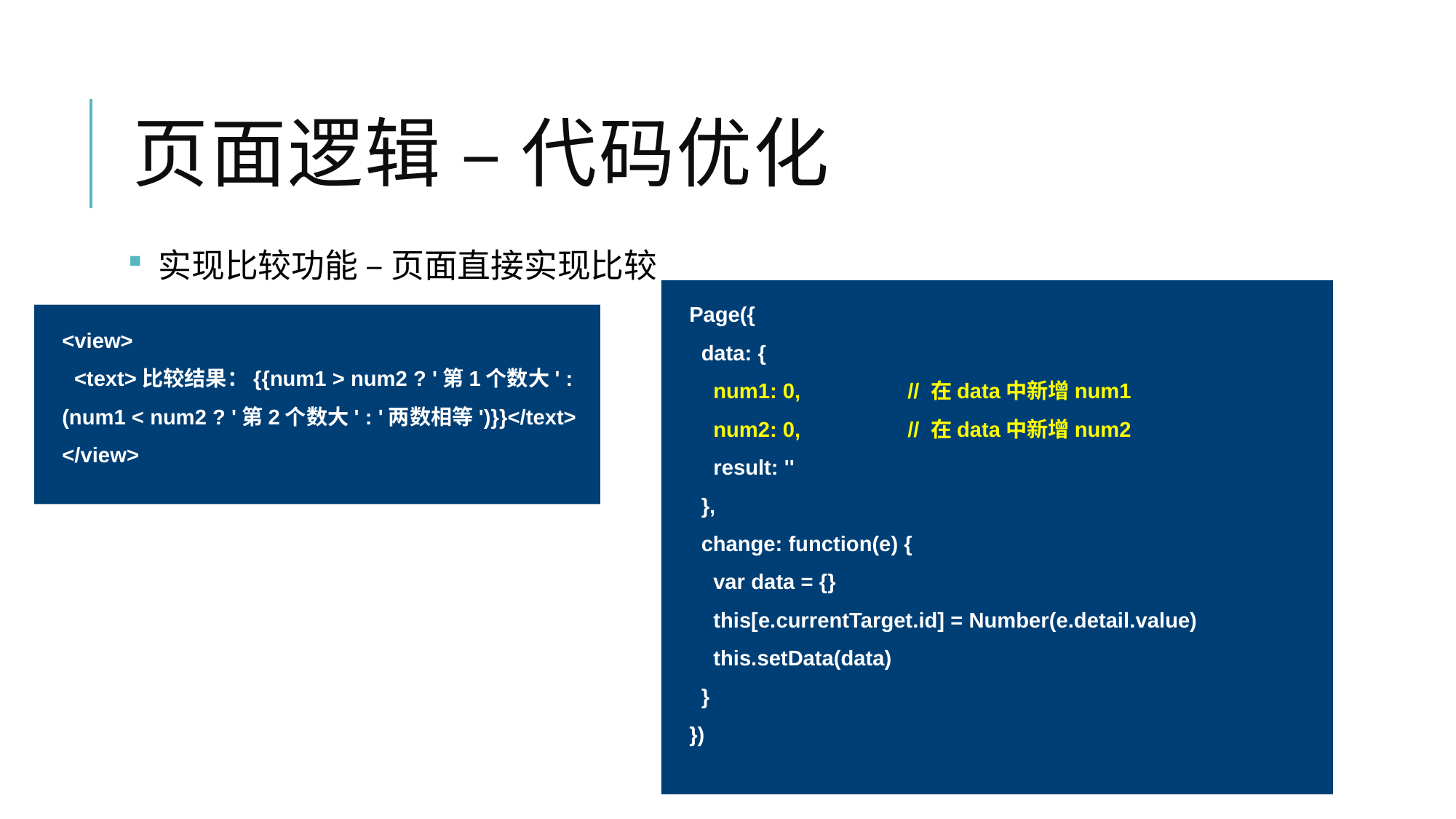

# 页面逻辑 – 代码优化
 实现比较功能 – 页面直接实现比较

Page({
  data: {
    num1: 0,	// 在data中新增num1
    num2: 0, 	// 在data中新增num2
    result: ''
  },
  change: function(e) {
    var data = {}
    this[e.currentTarget.id] = Number(e.detail.value)
    this.setData(data)
  }
})

<view>
  <text>比较结果：{{num1 > num2 ? '第1个数大' : (num1 < num2 ? '第2个数大' : '两数相等')}}</text>
</view>